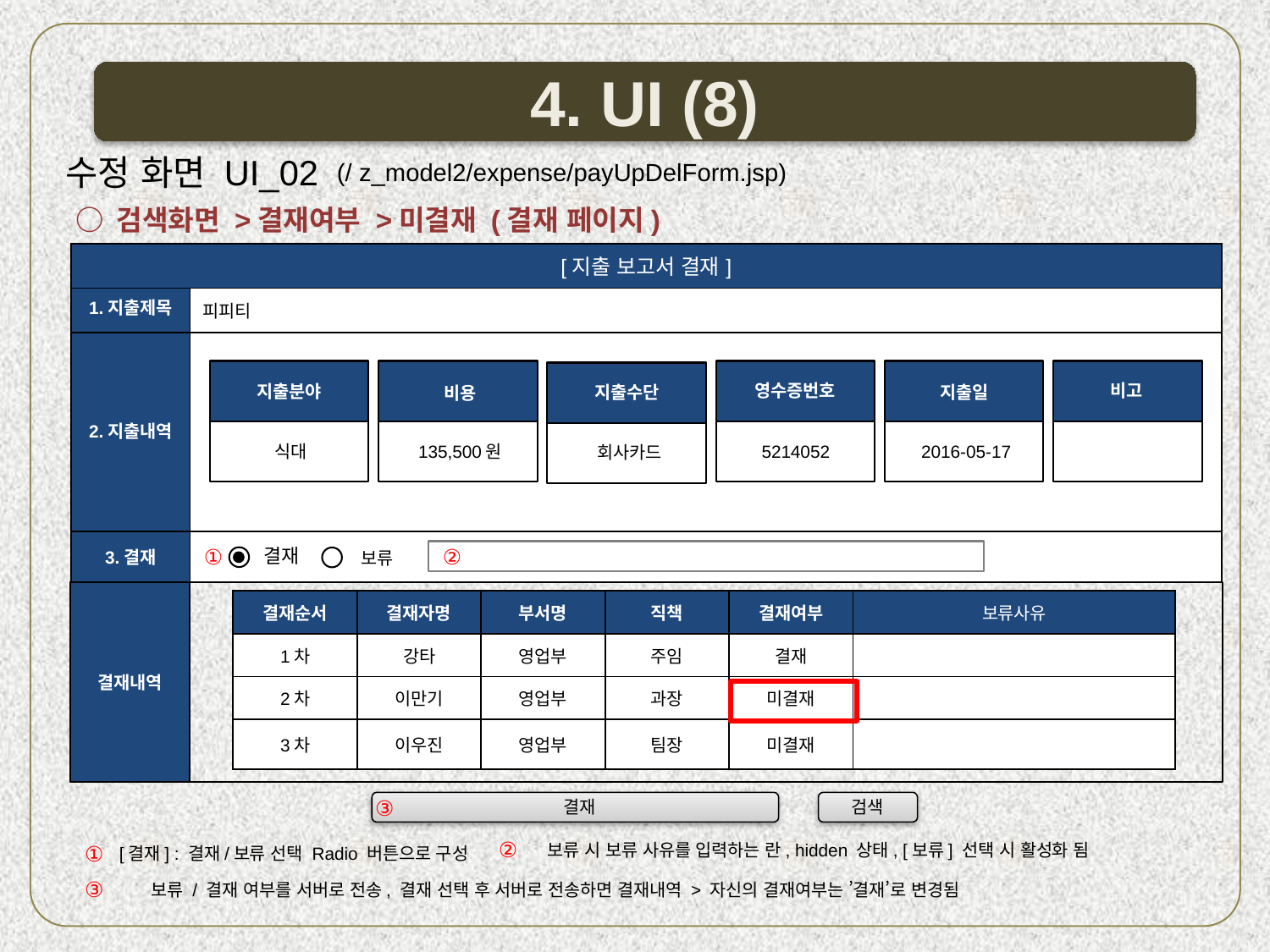

4. UI (8)
수정 화면 UI_02
(/ z_model2/expense/payUpDelForm.jsp)
○ 검색화면 >결재여부 >미결재 (결재 페이지)
| [지출 보고서 결재] |  |
| --- | --- |
| 1.지출제목 | 피피티 |
| 2.지출내역 |  |
| 3.결재 |  |

영수증번호
비고
지출분야
지출수단
지출일
비용
식대
135,500원
5214052
2016-05-17
회사카드
②
결재
①
보류

| 결재순서 | 결재자명 | 부서명 | 직책 | 결재여부 | 보류사유 |
| --- | --- | --- | --- | --- | --- |
| 1차 | 강타 | 영업부 | 주임 | 결재 |  |
| 2차 | 이만기 | 영업부 | 과장 | 미결재 |  |
| 3차 | 이우진 | 영업부 | 팀장 | 미결재 |  |
결재내역

③
결재
검색

②
보류 시 보류 사유를 입력하는 란, hidden 상태, [보류] 선택 시 활성화 됨
①
[결재] : 결재/보류 선택 Radio 버튼으로 구성
③
보류 / 결재 여부를 서버로 전송, 결재 선택 후 서버로 전송하면 결재내역 > 자신의 결재여부는 ’결재’로 변경됨